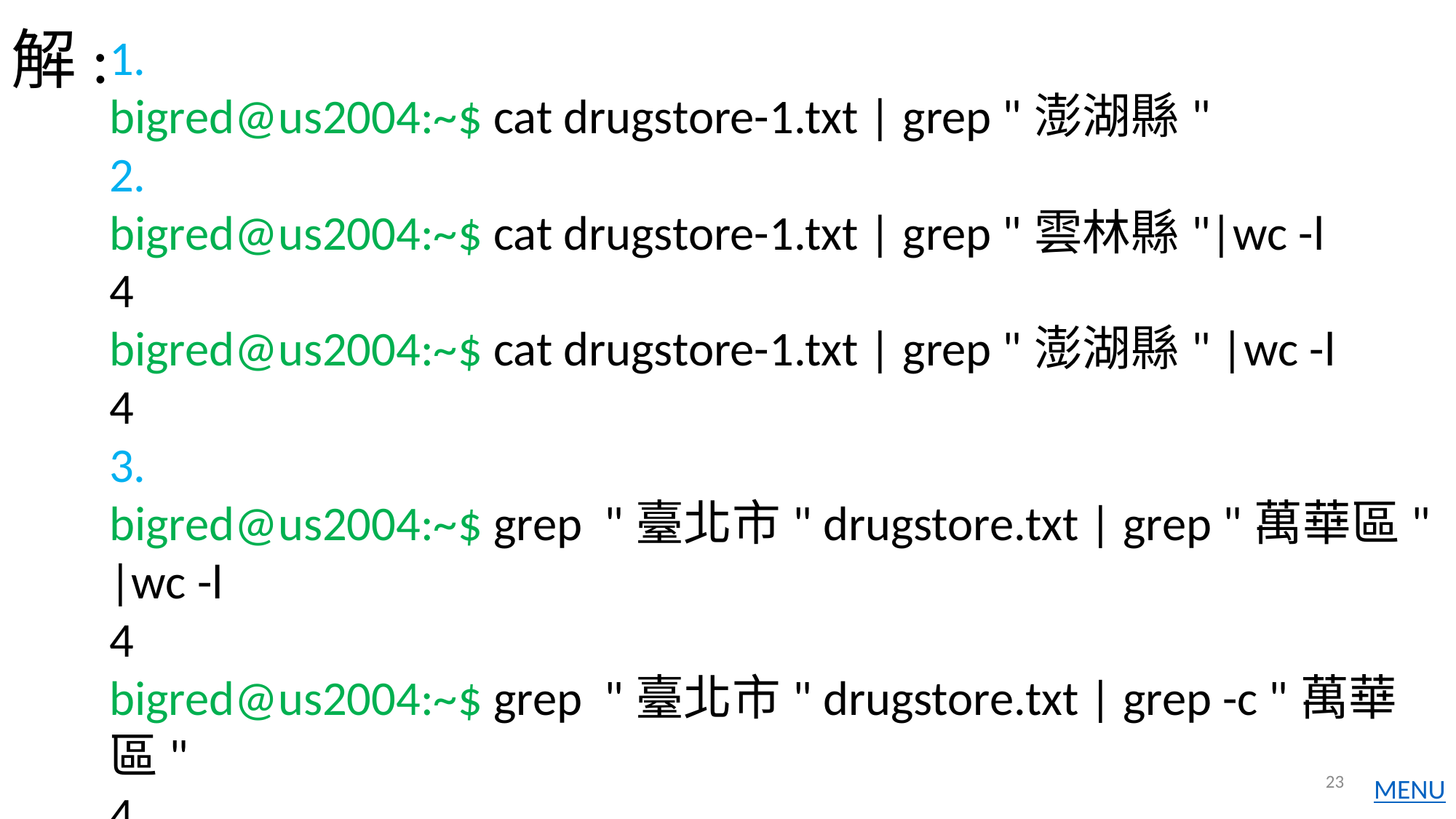

# 解:
1.
bigred@us2004:~$ cat drugstore-1.txt | grep "澎湖縣"
2.
bigred@us2004:~$ cat drugstore-1.txt | grep "雲林縣"|wc -l
4
bigred@us2004:~$ cat drugstore-1.txt | grep "澎湖縣" |wc -l
4
3.
bigred@us2004:~$ grep  "臺北市" drugstore.txt | grep "萬華區" |wc -l
4
bigred@us2004:~$ grep  "臺北市" drugstore.txt | grep -c "萬華區"
4

23